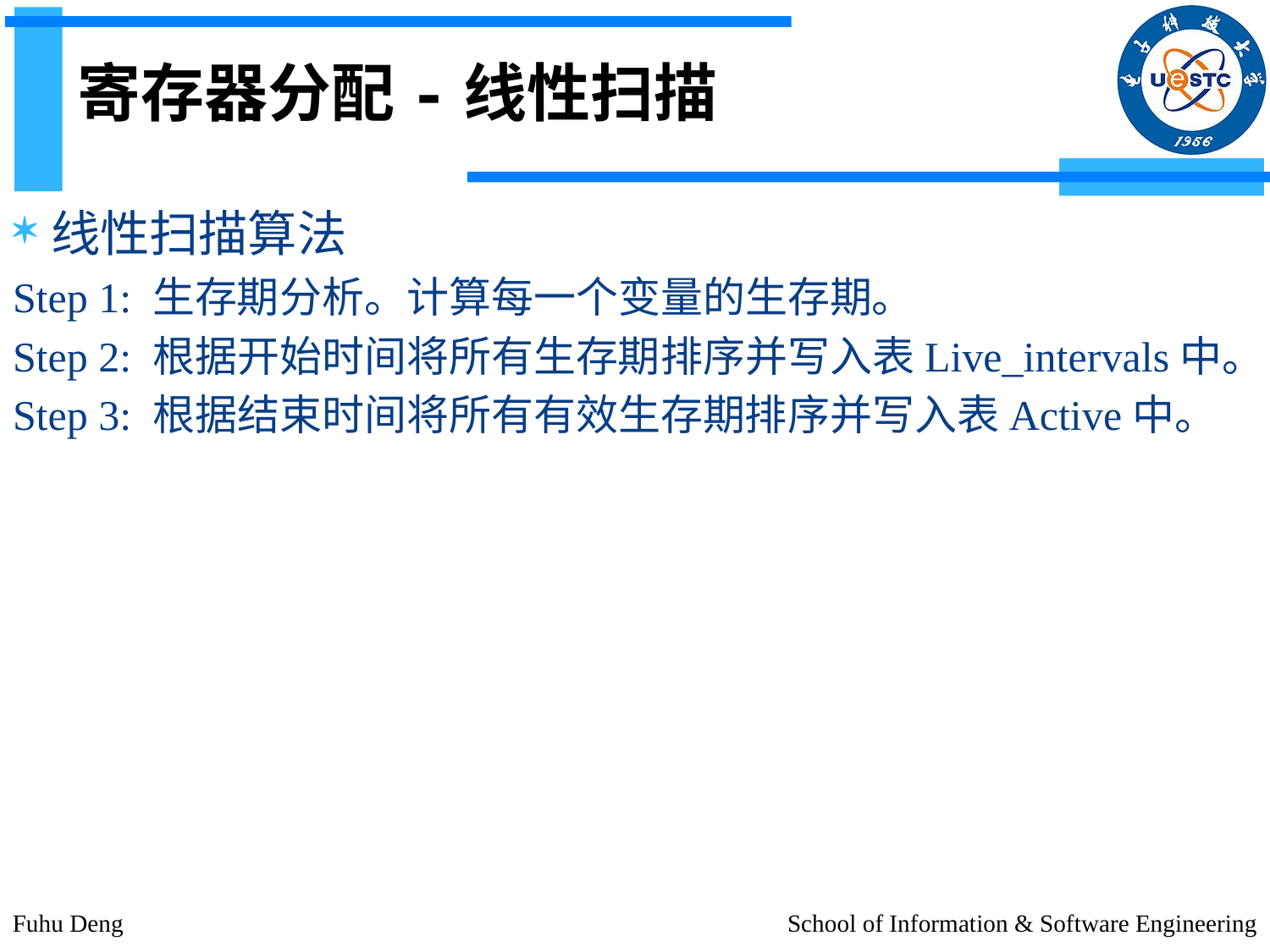

# 寄存器分配-线性扫描
线性扫描算法
Step 1: 生存期分析。计算每一个变量的生存期。
Step 2: 根据开始时间将所有生存期排序并写入表Live_intervals中。
Step 3: 根据结束时间将所有有效生存期排序并写入表Active中。

Fuhu Deng
75
School of Information & Software Engineering